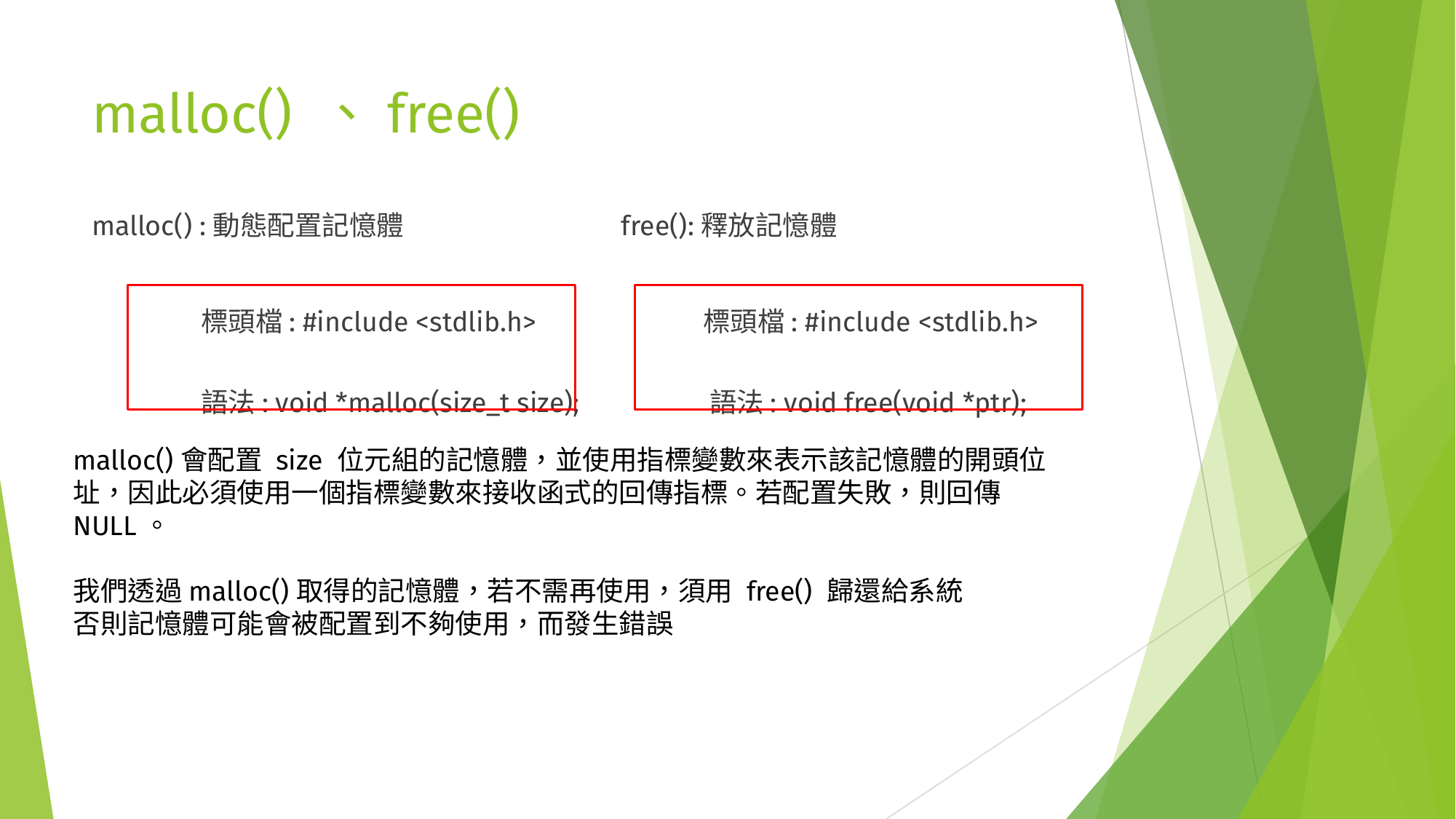

# malloc() 、free()
malloc() :動態配置記憶體                             free():釋放記憶體

	標頭檔: #include <stdlib.h>                      標頭檔: #include <stdlib.h>
	語法: void *malloc(size_t size); 	         語法: void free(void *ptr);

malloc()會配置 size 位元組的記憶體，並使用指標變數來表示該記憶體的開頭位址，因此必須使用一個指標變數來接收函式的回傳指標。若配置失敗，則回傳NULL。

我們透過malloc()取得的記憶體，若不需再使用，須用 free() 歸還給系統
否則記憶體可能會被配置到不夠使用，而發生錯誤